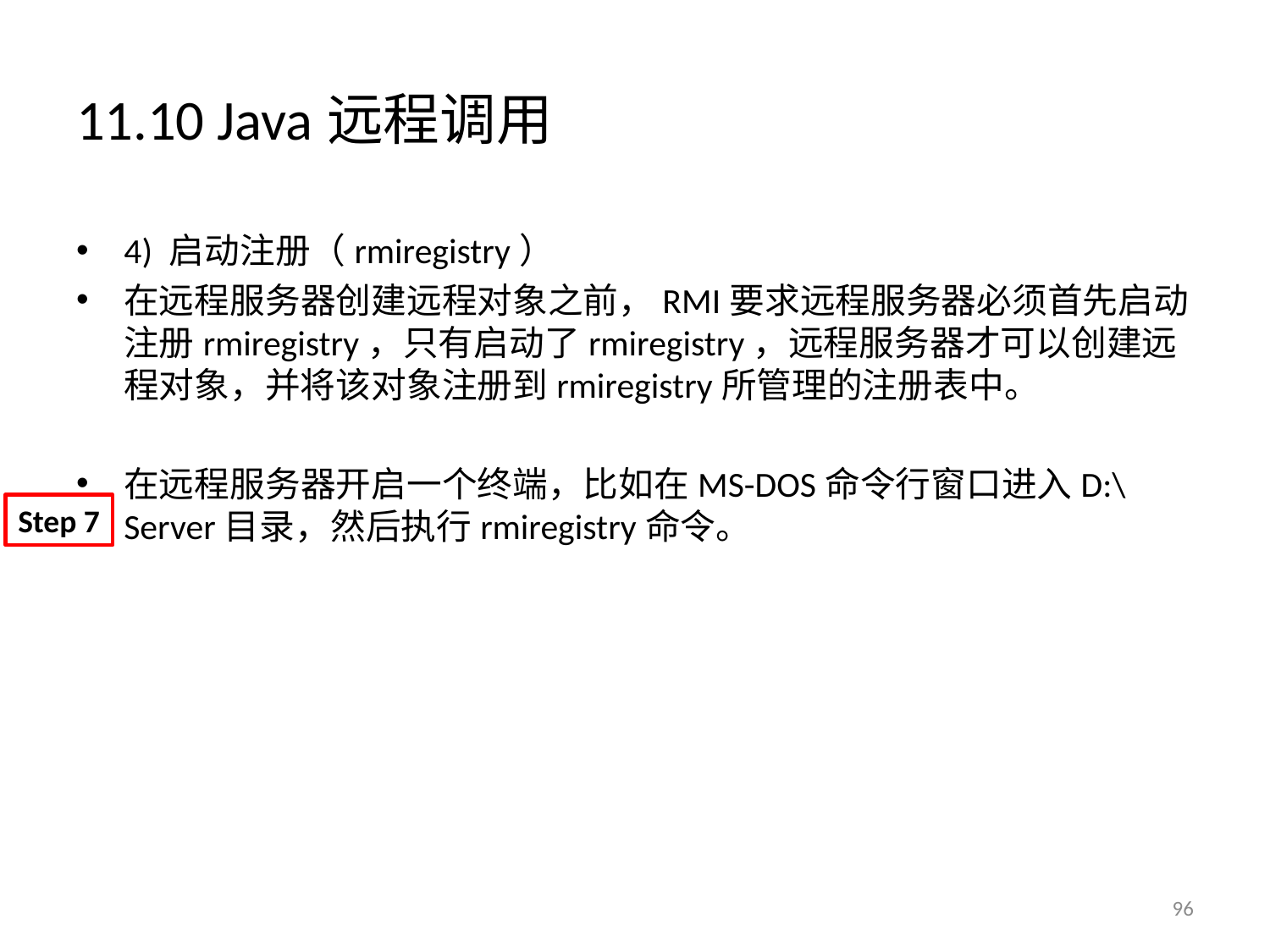

# 11.10 Java远程调用
4) 启动注册（rmiregistry）
在远程服务器创建远程对象之前，RMI要求远程服务器必须首先启动注册rmiregistry，只有启动了rmiregistry，远程服务器才可以创建远程对象，并将该对象注册到rmiregistry所管理的注册表中。

在远程服务器开启一个终端，比如在MS-DOS命令行窗口进入D:\Server目录，然后执行rmiregistry命令。
Step 7
96